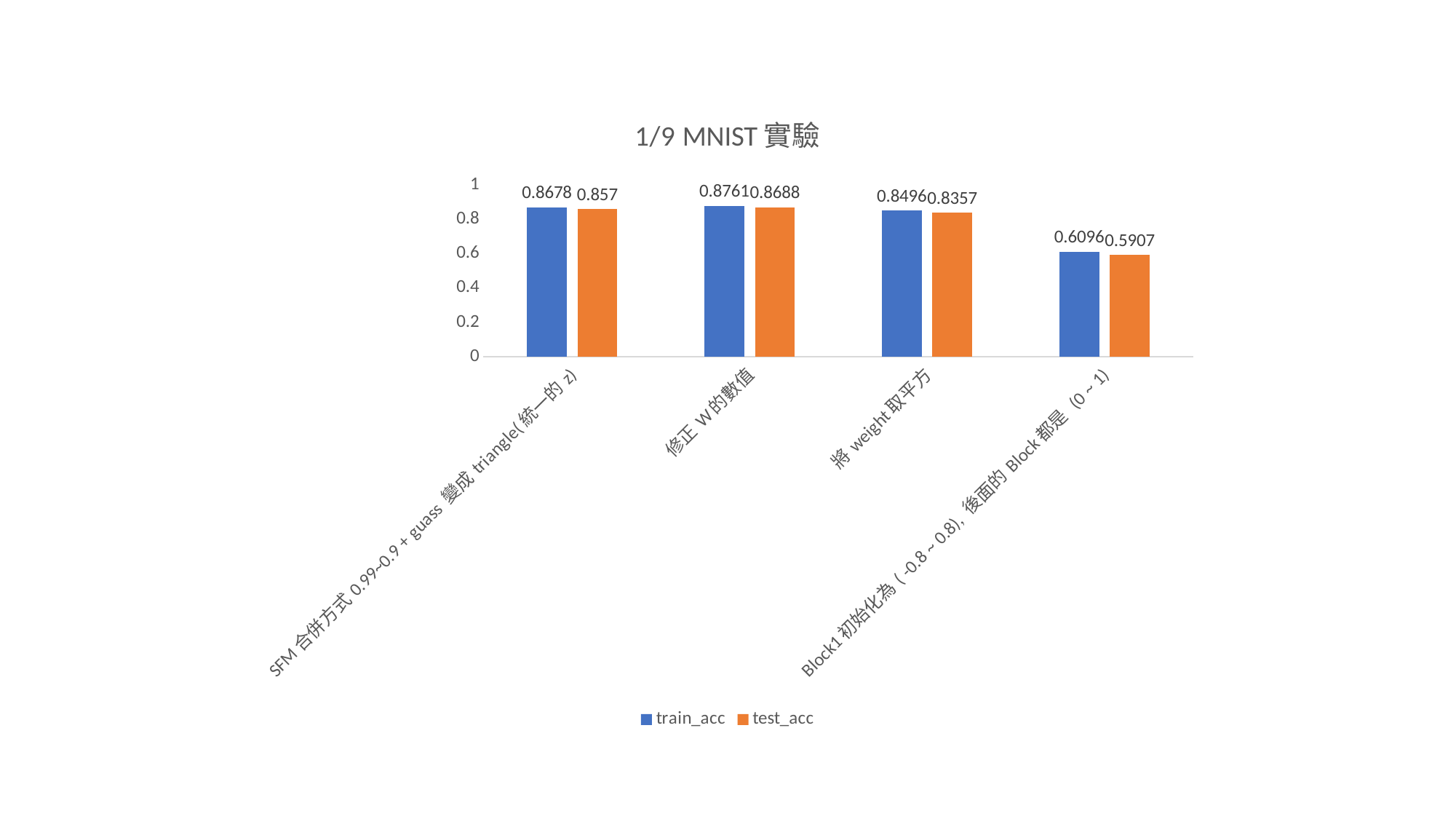

### Chart: 1/9 MNIST實驗

| Category | train_acc | test_acc |
|---|---|---|
| SFM合併方式0.99~0.9 + guass 變成triangle(統一的z) | 0.8678 | 0.857 |
| 修正W的數值 | 0.8761 | 0.8688 |
| 將weight取平方 | 0.8496 | 0.8357 |
|  Block1初始化為( -0.8 ~ 0.8), 後面的Block都是 (0 ~ 1) | 0.6096 | 0.5907 |